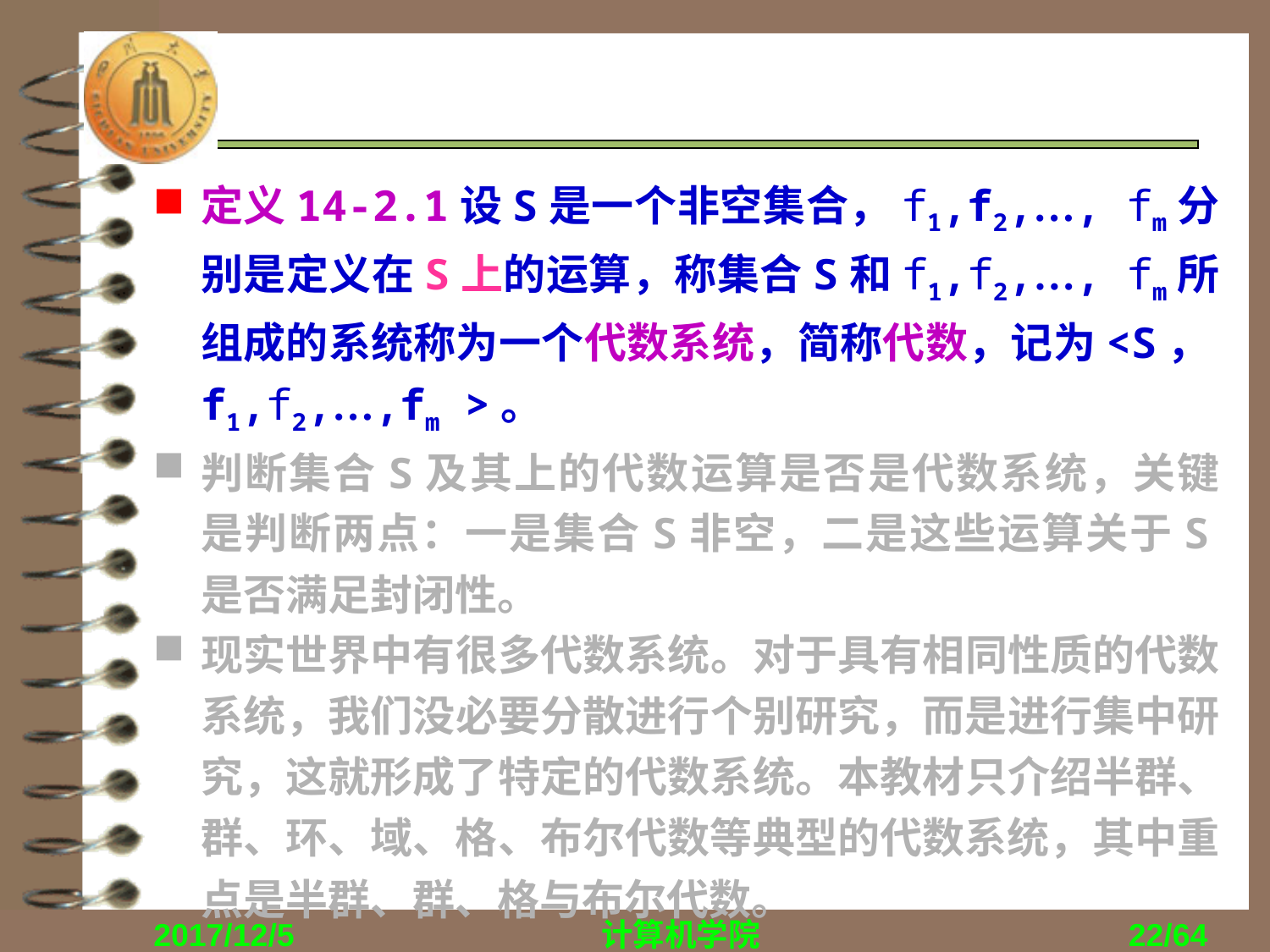

#
定义14-2.1设S是一个非空集合，f1,f2,…, fm分别是定义在S上的运算，称集合S和f1,f2,…, fm所组成的系统称为一个代数系统，简称代数，记为<S，f1,f2,…,fm >。
判断集合S及其上的代数运算是否是代数系统，关键是判断两点：一是集合S非空，二是这些运算关于S是否满足封闭性。
现实世界中有很多代数系统。对于具有相同性质的代数系统，我们没必要分散进行个别研究，而是进行集中研究，这就形成了特定的代数系统。本教材只介绍半群、群、环、域、格、布尔代数等典型的代数系统，其中重点是半群、群、格与布尔代数。
2017/12/5
计算机学院
22/64